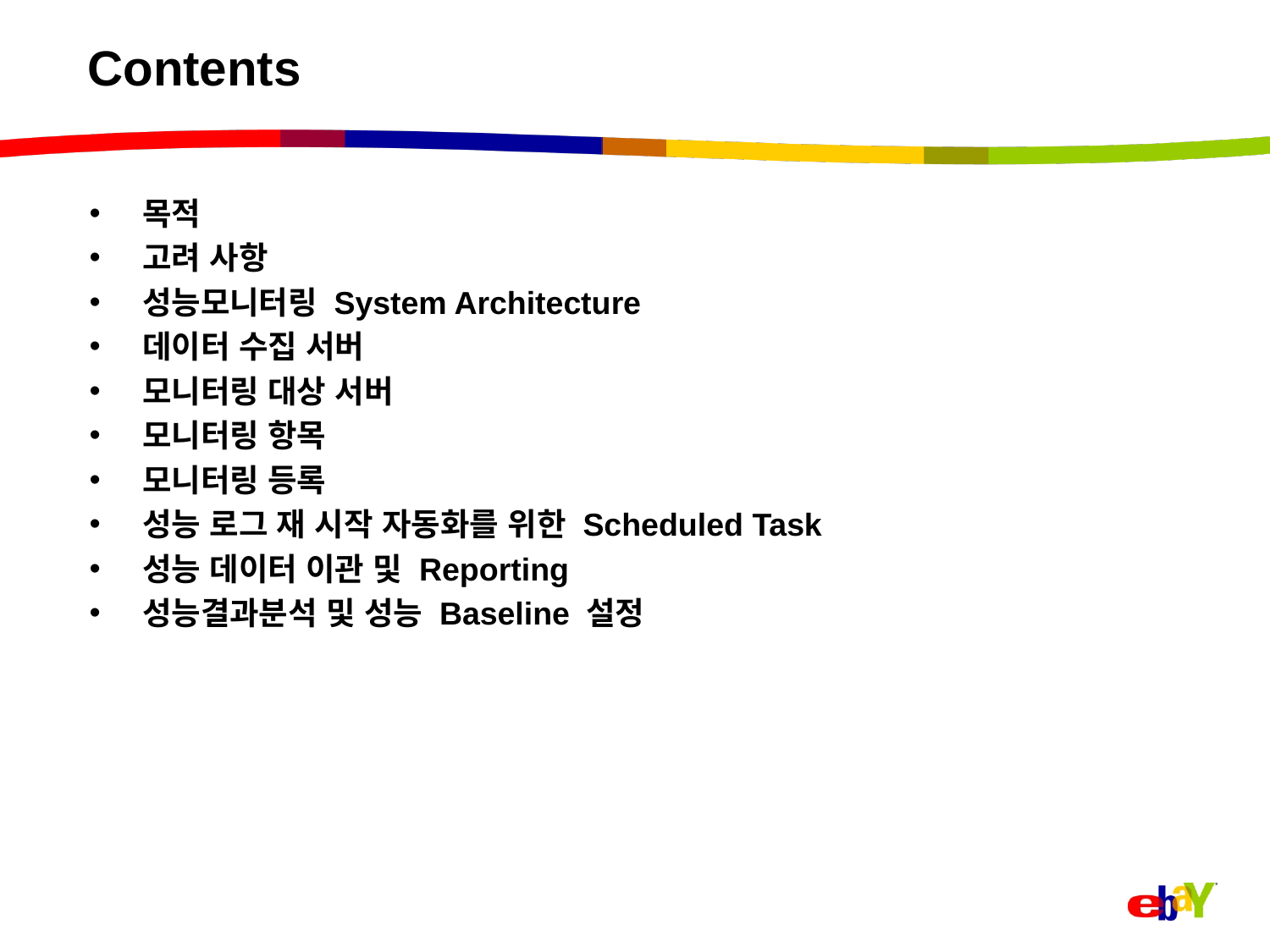

# Contents
목적
고려 사항
성능모니터링 System Architecture
데이터 수집 서버
모니터링 대상 서버
모니터링 항목
모니터링 등록
성능 로그 재 시작 자동화를 위한 Scheduled Task
성능 데이터 이관 및 Reporting
성능결과분석 및 성능 Baseline 설정